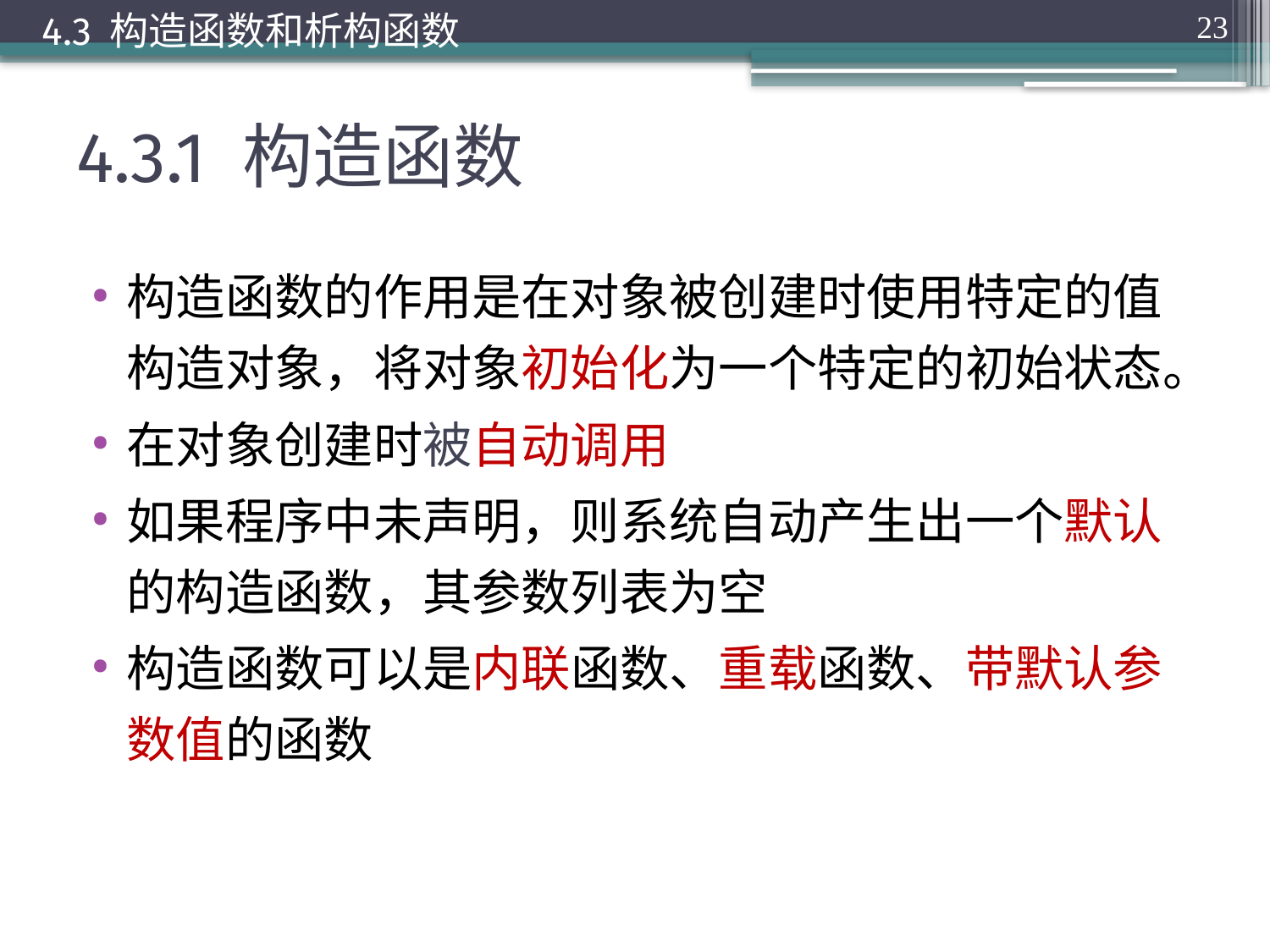

4.3 构造函数和析构函数
23
# 4.3.1 构造函数
构造函数的作用是在对象被创建时使用特定的值构造对象，将对象初始化为一个特定的初始状态。
在对象创建时被自动调用
如果程序中未声明，则系统自动产生出一个默认的构造函数，其参数列表为空
构造函数可以是内联函数、重载函数、带默认参数值的函数